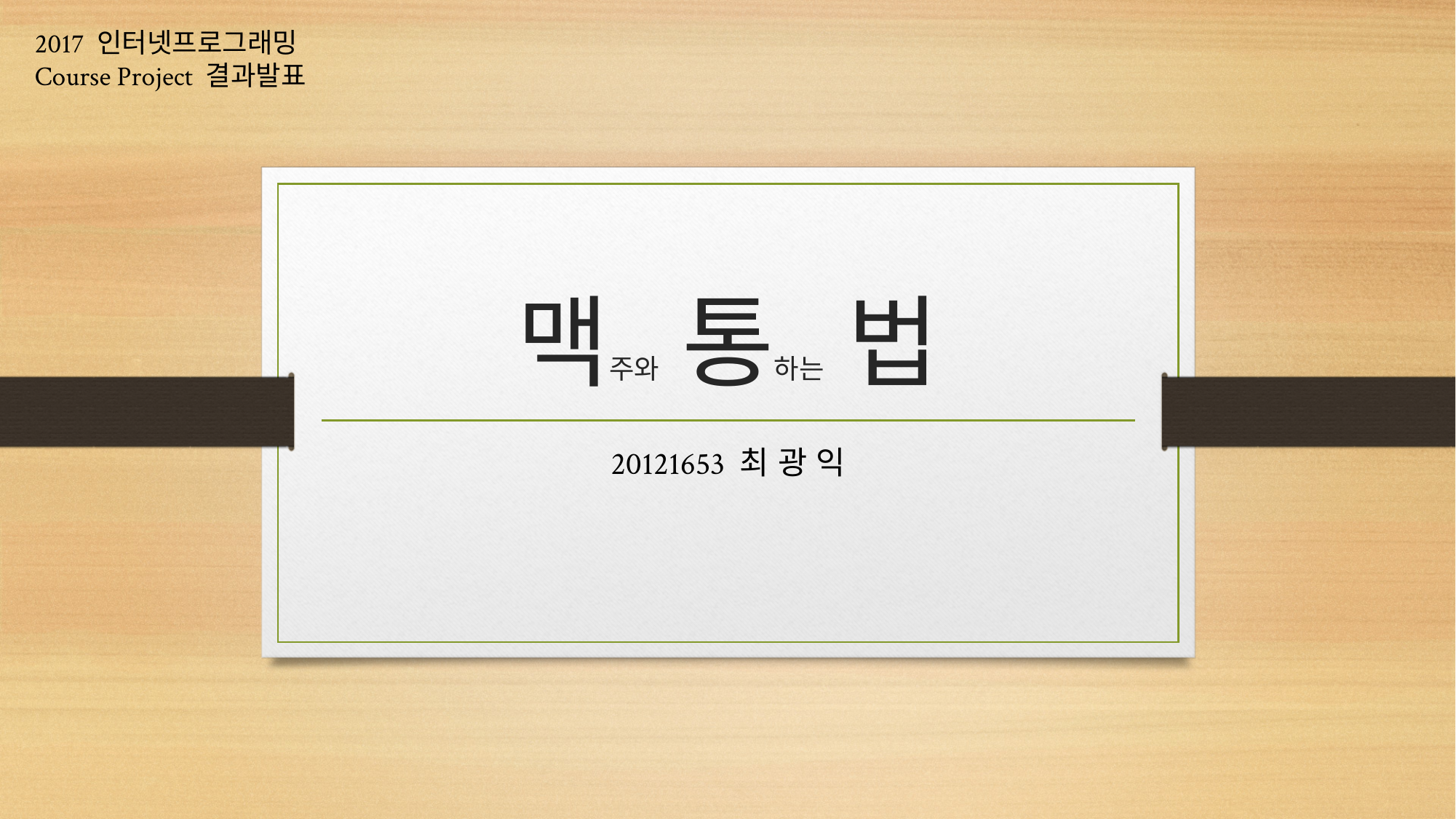

2017 인터넷프로그래밍
Course Project 결과발표
# 맥주와 통하는 법
20121653 최 광 익